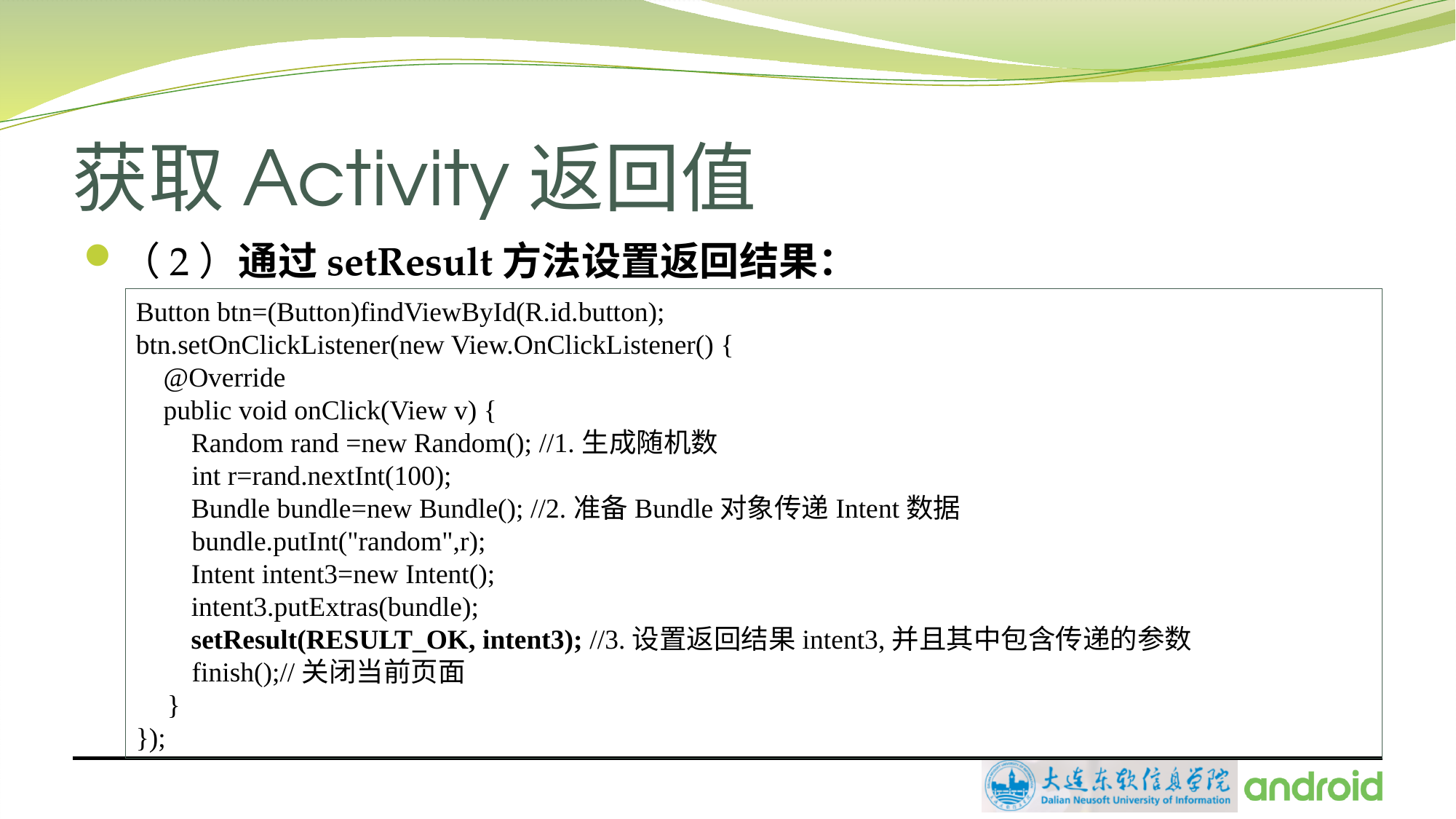

# 获取Activity返回值
（2）通过setResult方法设置返回结果：
Button btn=(Button)findViewById(R.id.button);
btn.setOnClickListener(new View.OnClickListener() {
    @Override
    public void onClick(View v) {
        Random rand =new Random(); //1.生成随机数
        int r=rand.nextInt(100);
        Bundle bundle=new Bundle(); //2.准备Bundle对象传递Intent数据
        bundle.putInt("random",r);
        Intent intent3=new Intent();
        intent3.putExtras(bundle);
        setResult(RESULT_OK, intent3); //3.设置返回结果intent3,并且其中包含传递的参数
        finish();//关闭当前页面
    }
});